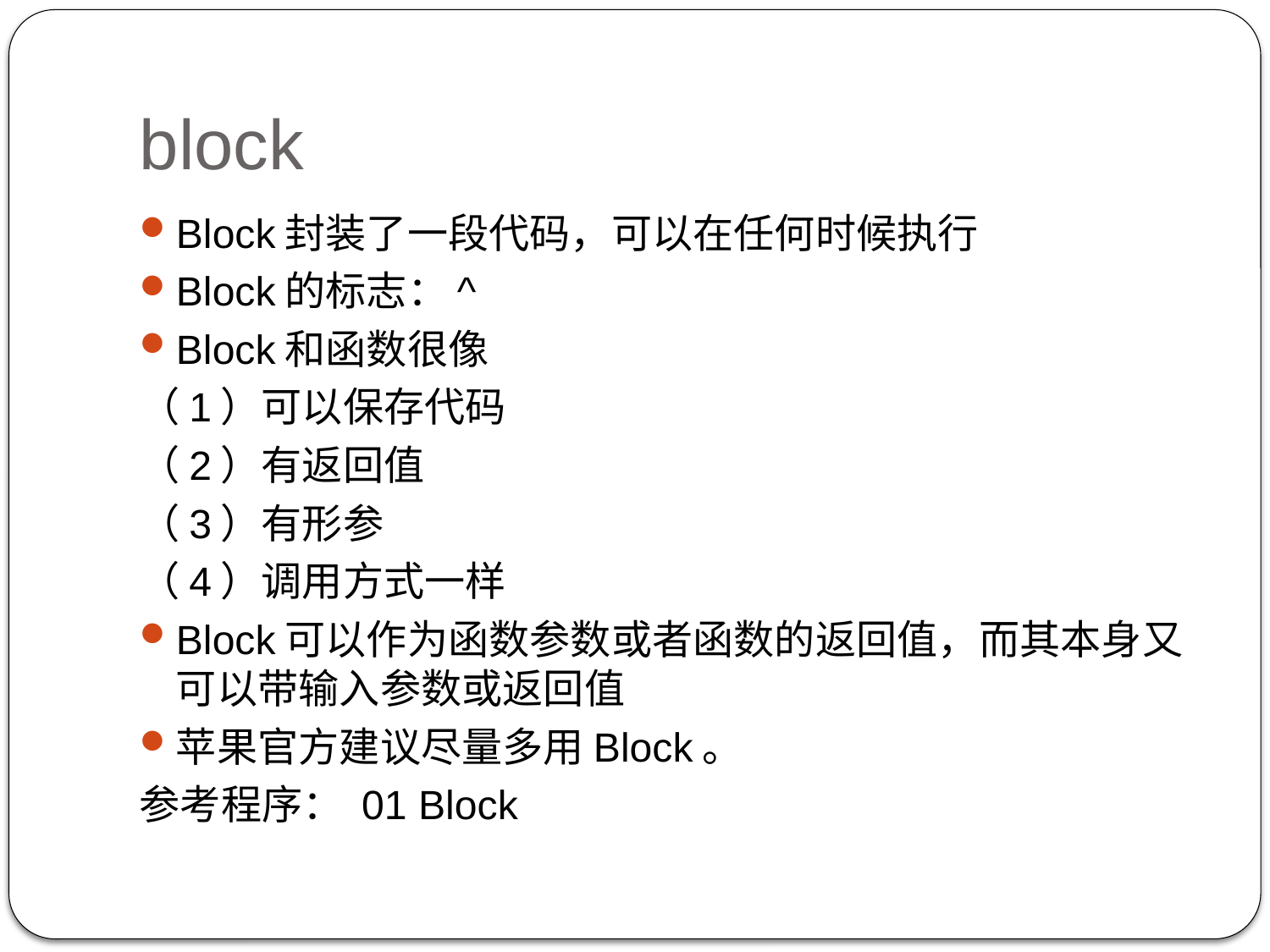

# block
Block封装了一段代码，可以在任何时候执行
Block的标志：^
Block和函数很像
（1）可以保存代码
（2）有返回值
（3）有形参
（4）调用方式一样
Block可以作为函数参数或者函数的返回值，而其本身又可以带输入参数或返回值
苹果官方建议尽量多用Block。
参考程序： 01 Block